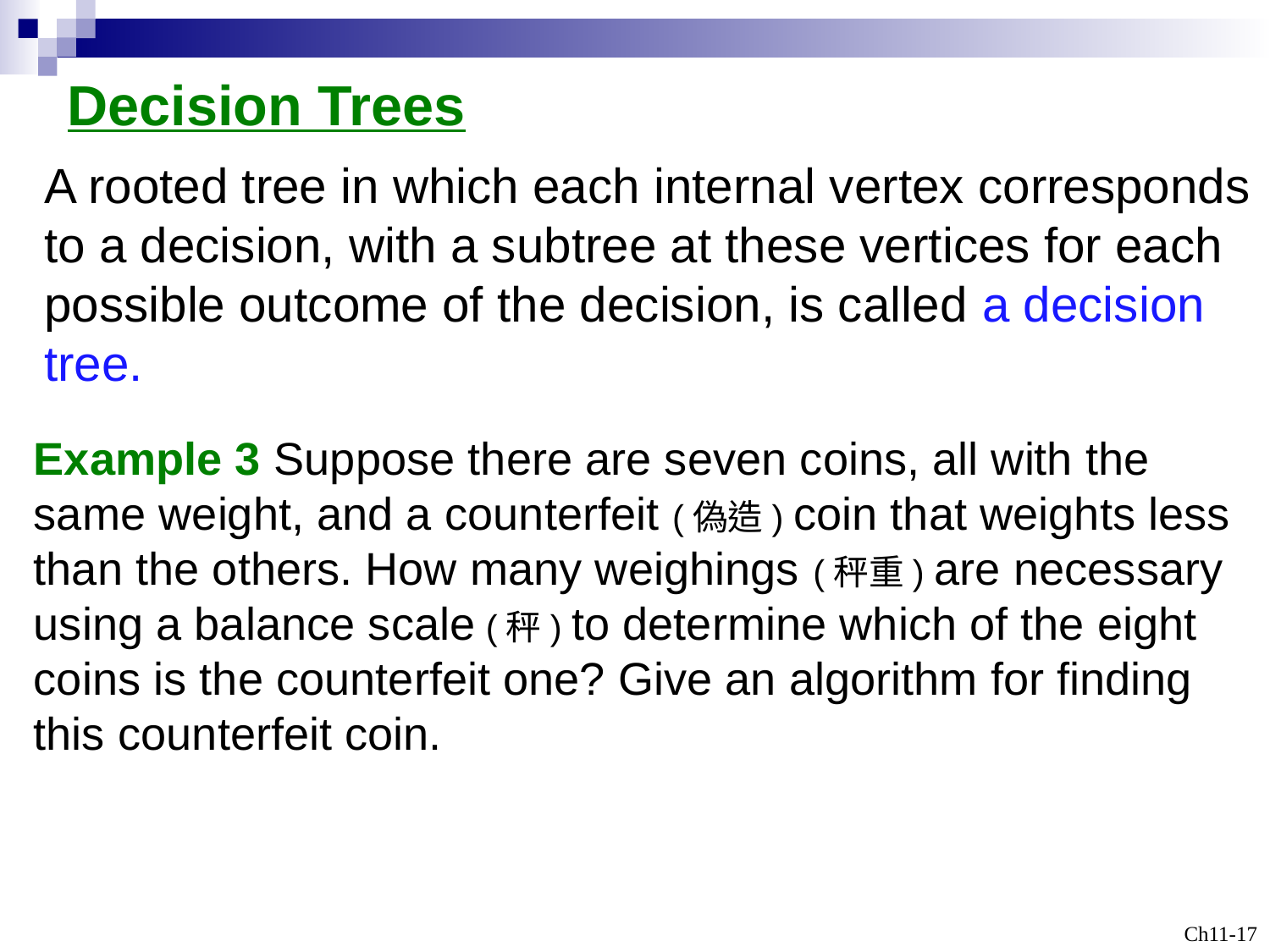

Decision Trees
A rooted tree in which each internal vertex corresponds to a decision, with a subtree at these vertices for each possible outcome of the decision, is called a decision tree.
Example 3 Suppose there are seven coins, all with the same weight, and a counterfeit (偽造) coin that weights less than the others. How many weighings (秤重) are necessary using a balance scale (秤) to determine which of the eight coins is the counterfeit one? Give an algorithm for finding this counterfeit coin.
Ch11-17